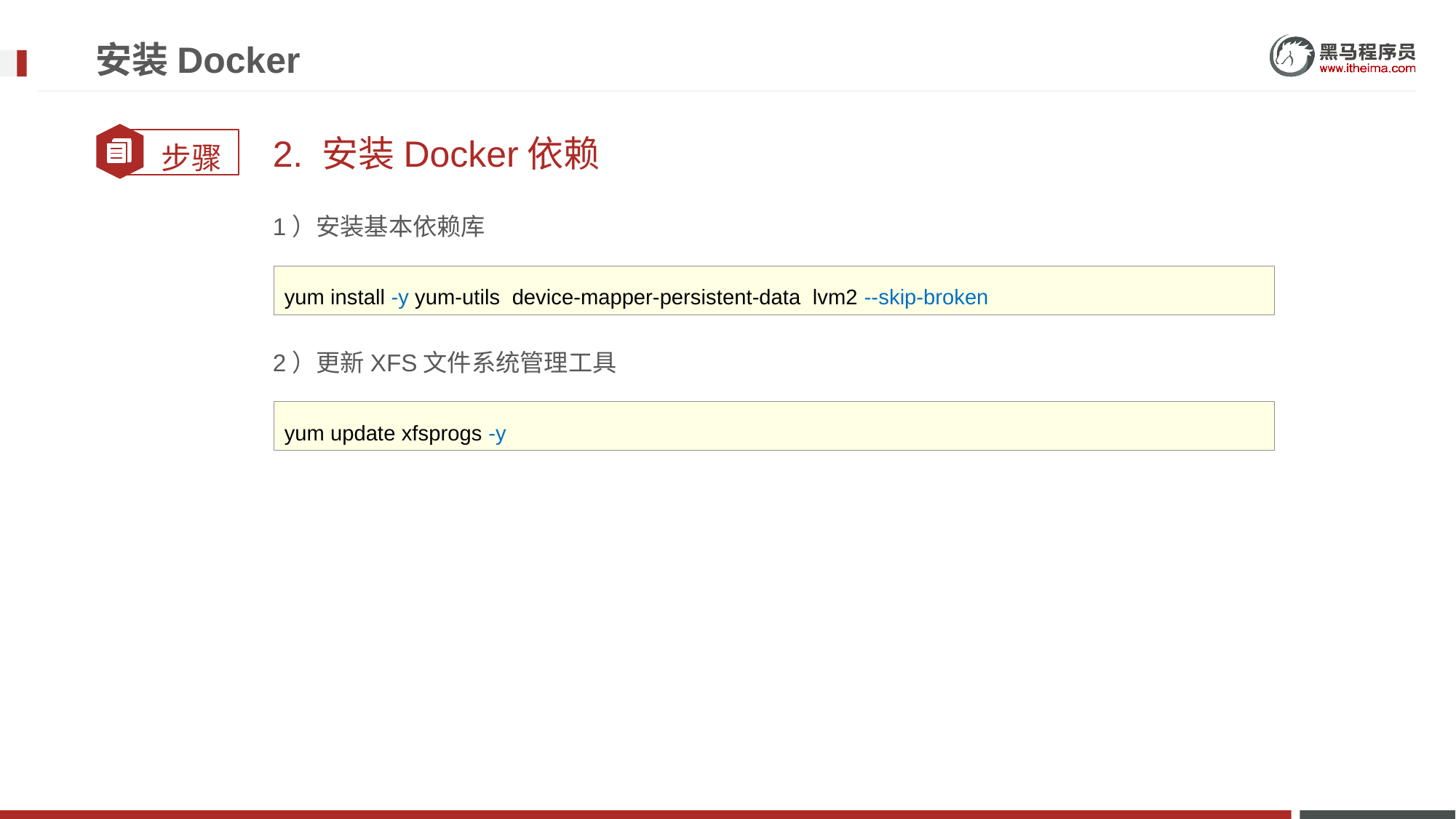

# 安装Docker
2. 安装Docker依赖
1）安装基本依赖库
yum install -y yum-utils  device-mapper-persistent-data  lvm2 --skip-broken
2）更新XFS文件系统管理工具
yum update xfsprogs -y